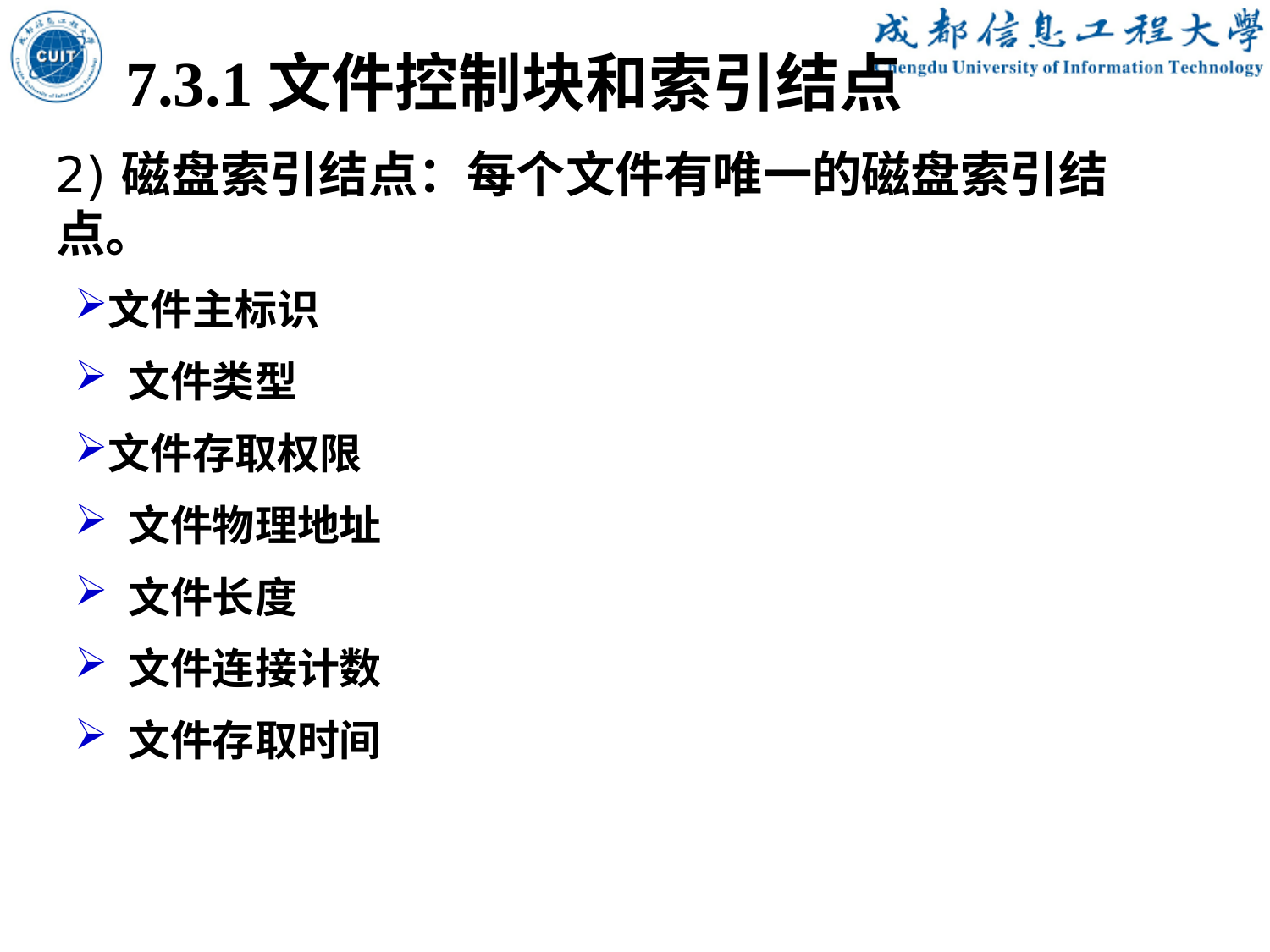

7.3.1文件控制块和索引结点
2)磁盘索引结点：每个文件有唯一的磁盘索引结点。
文件主标识
 文件类型
文件存取权限
 文件物理地址
 文件长度
 文件连接计数
 文件存取时间